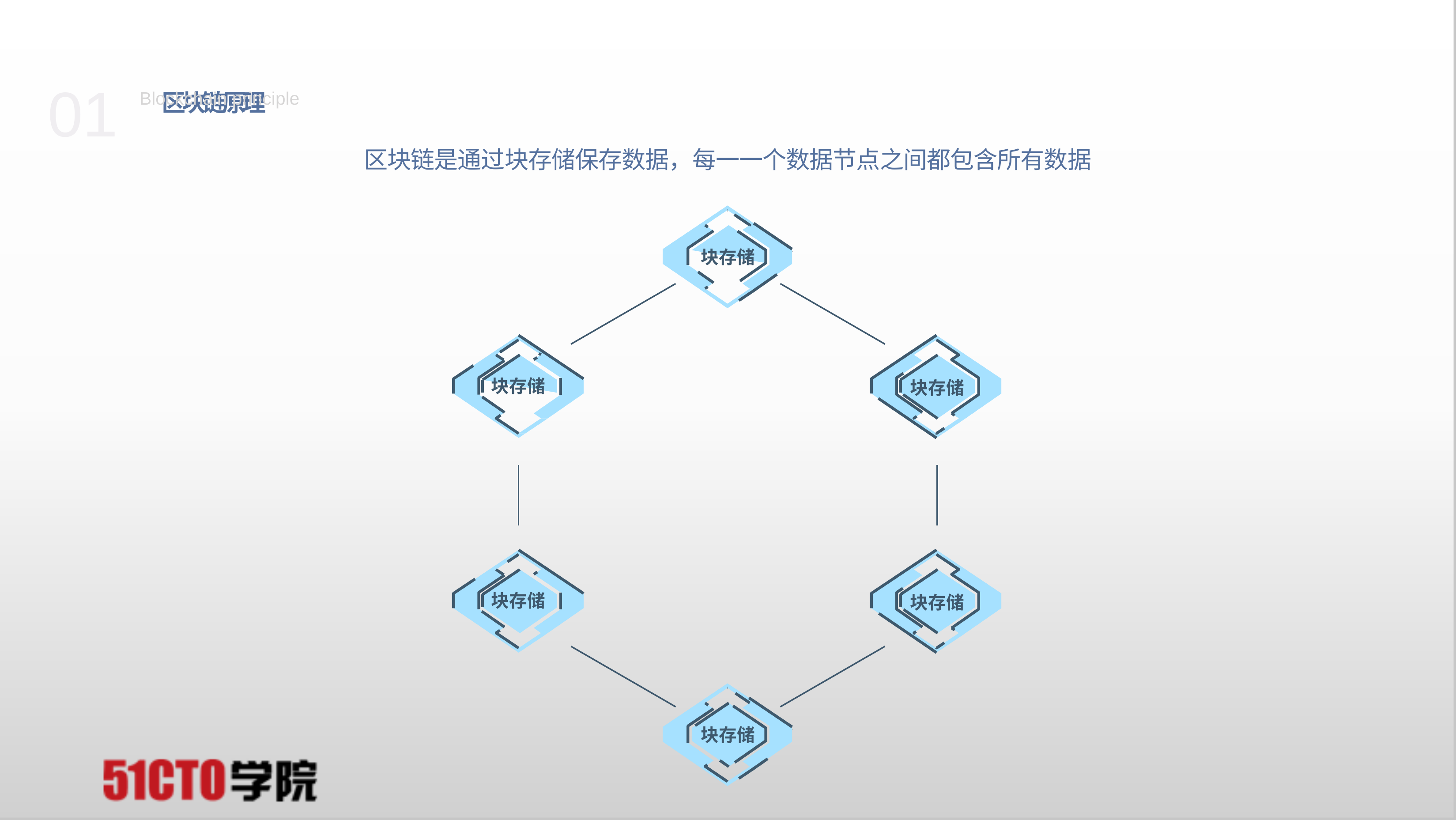

# 01 区块链原理
Blockchain principle
区块链是通过块存储保存数据，每⼀一个数据节点之间都包含所有数据

块存储

块存储
块存储

块存储
块存储

块存储